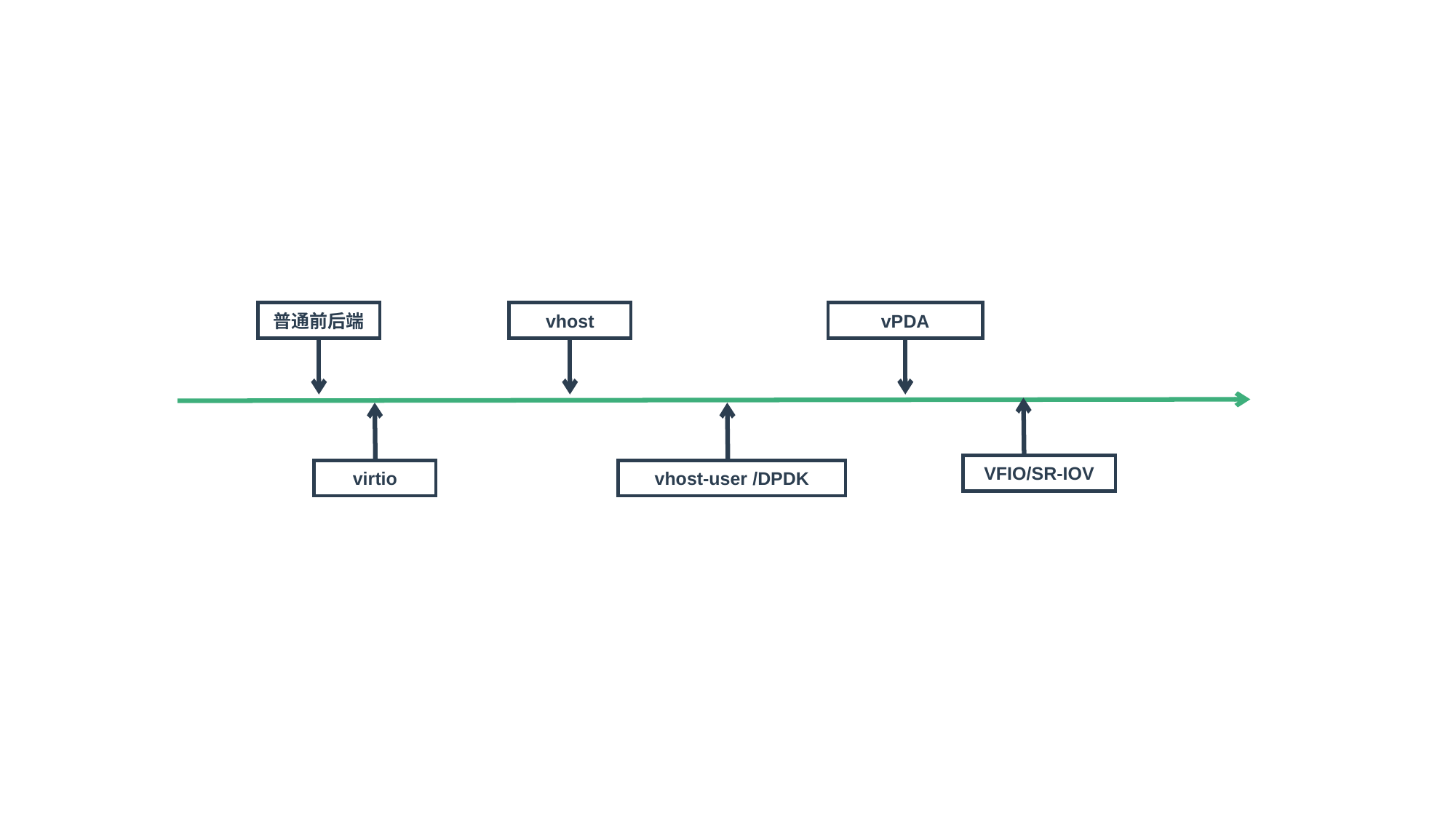

普通前后端
vhost
vPDA
VFIO/SR-IOV
virtio
vhost-user /DPDK